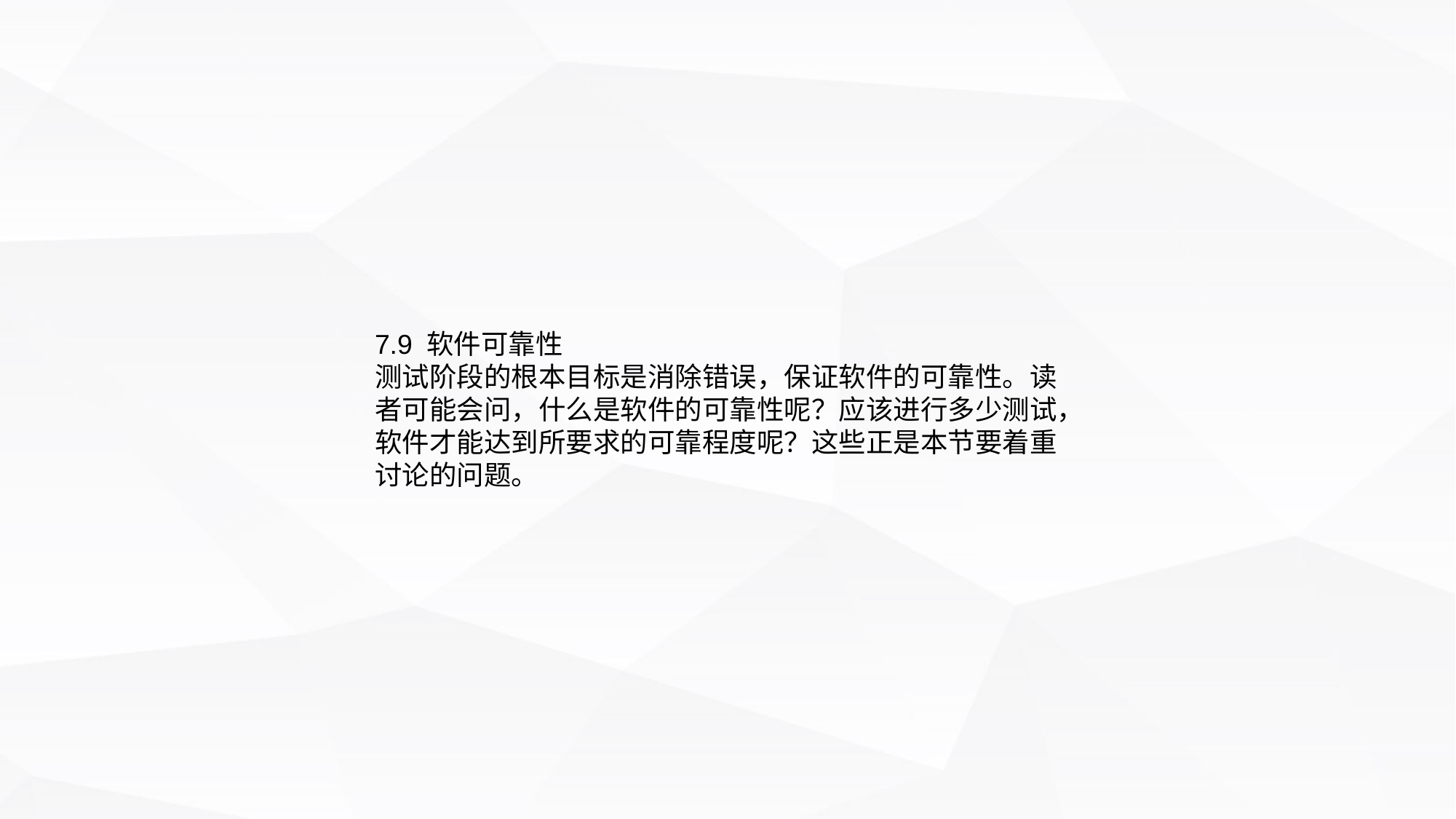

7.9 软件可靠性
测试阶段的根本目标是消除错误，保证软件的可靠性。读者可能会问，什么是软件的可靠性呢？应该进行多少测试，软件才能达到所要求的可靠程度呢？这些正是本节要着重讨论的问题。